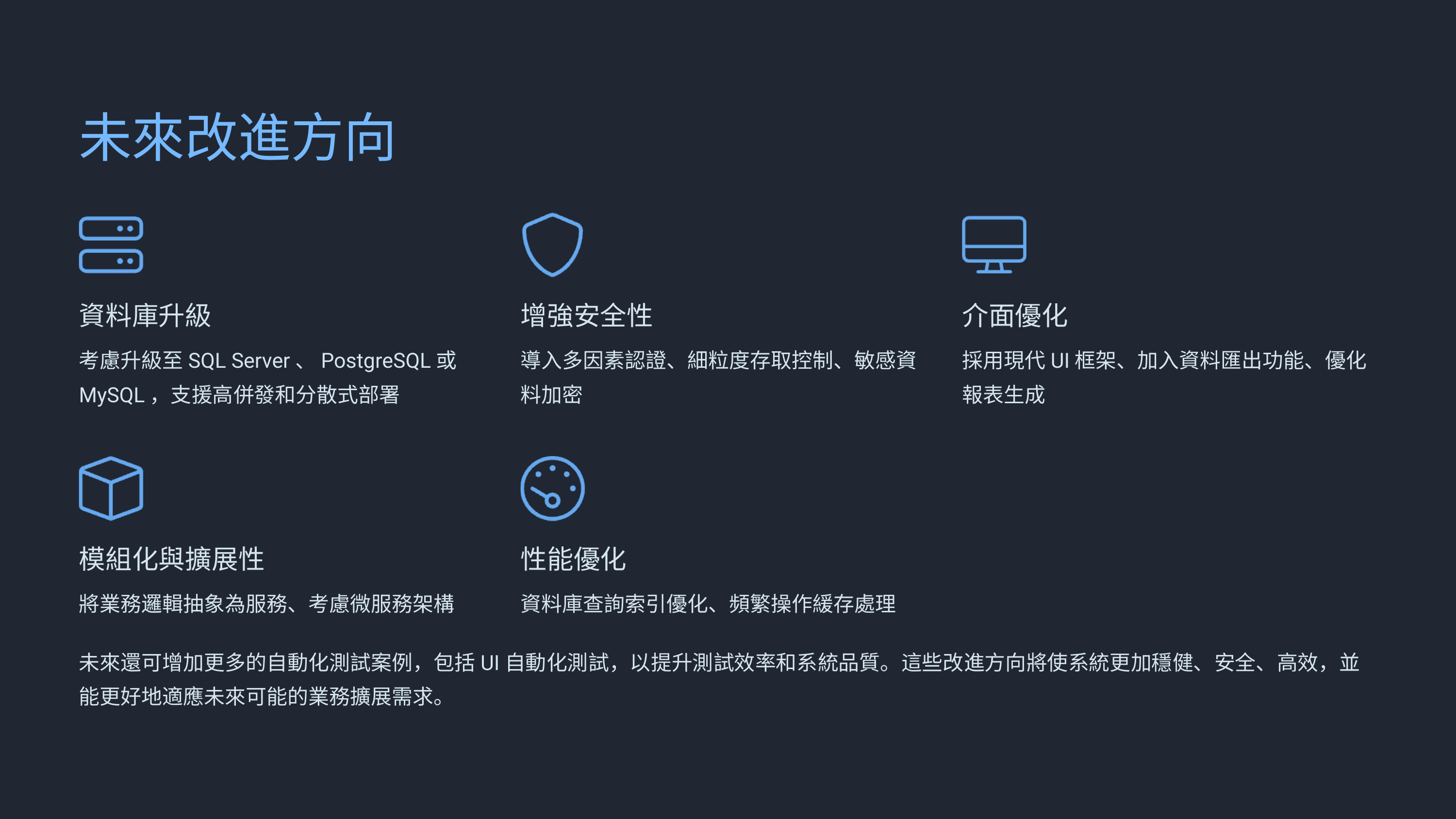

未來改進方向

資料庫升級
增強安全性
介面優化
考慮升級至SQL Server、PostgreSQL或MySQL，支援高併發和分散式部署
導入多因素認證、細粒度存取控制、敏感資料加密
採用現代UI框架、加入資料匯出功能、優化報表生成

模組化與擴展性
性能優化
將業務邏輯抽象為服務、考慮微服務架構
資料庫查詢索引優化、頻繁操作緩存處理
未來還可增加更多的自動化測試案例，包括UI自動化測試，以提升測試效率和系統品質。這些改進方向將使系統更加穩健、安全、高效，並能更好地適應未來可能的業務擴展需求。